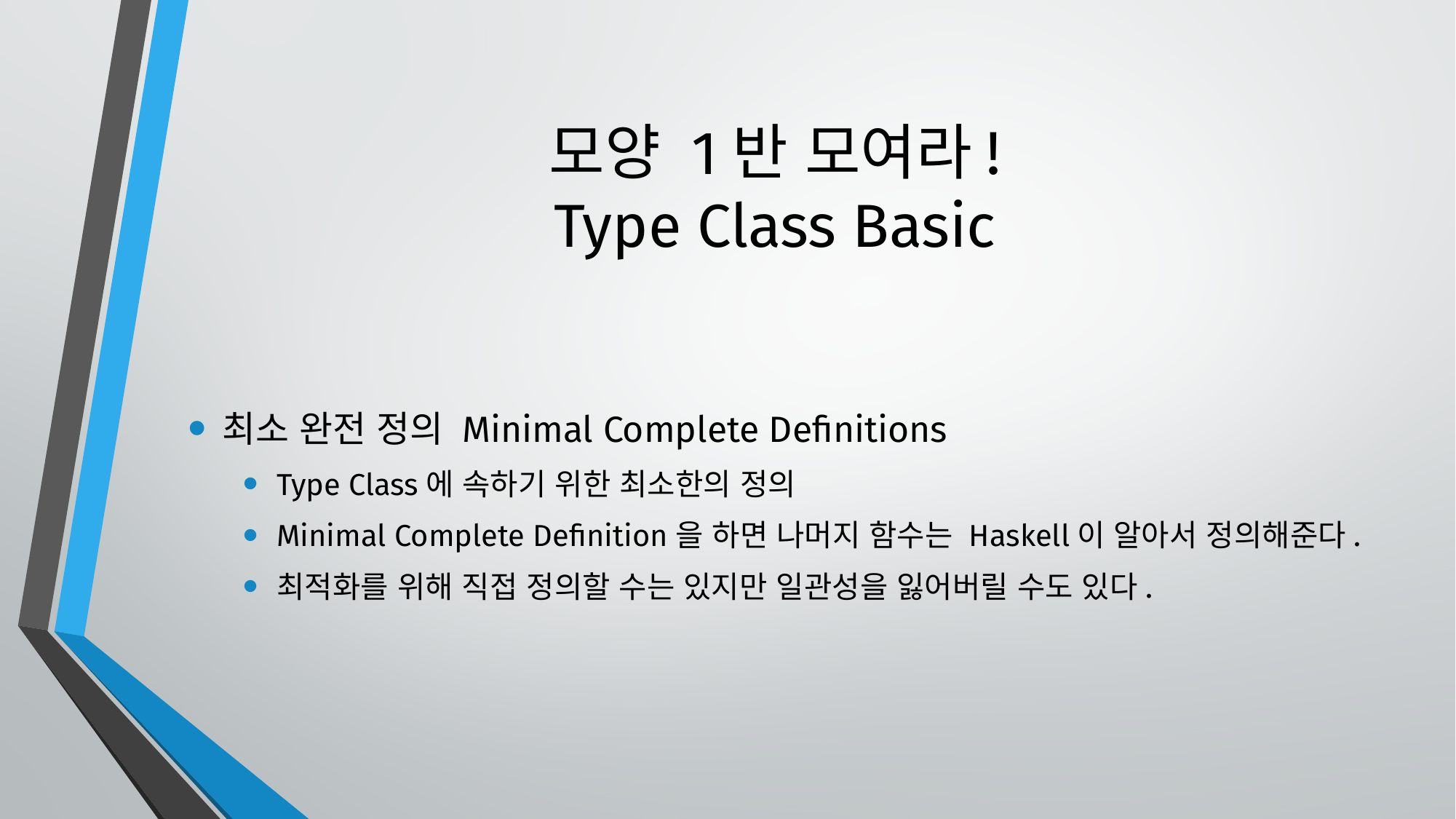

# 모양 1반 모여라! Type Class Basic
최소 완전 정의 Minimal Complete Definitions
Type Class에 속하기 위한 최소한의 정의
Minimal Complete Definition을 하면 나머지 함수는 Haskell이 알아서 정의해준다.
최적화를 위해 직접 정의할 수는 있지만 일관성을 잃어버릴 수도 있다.